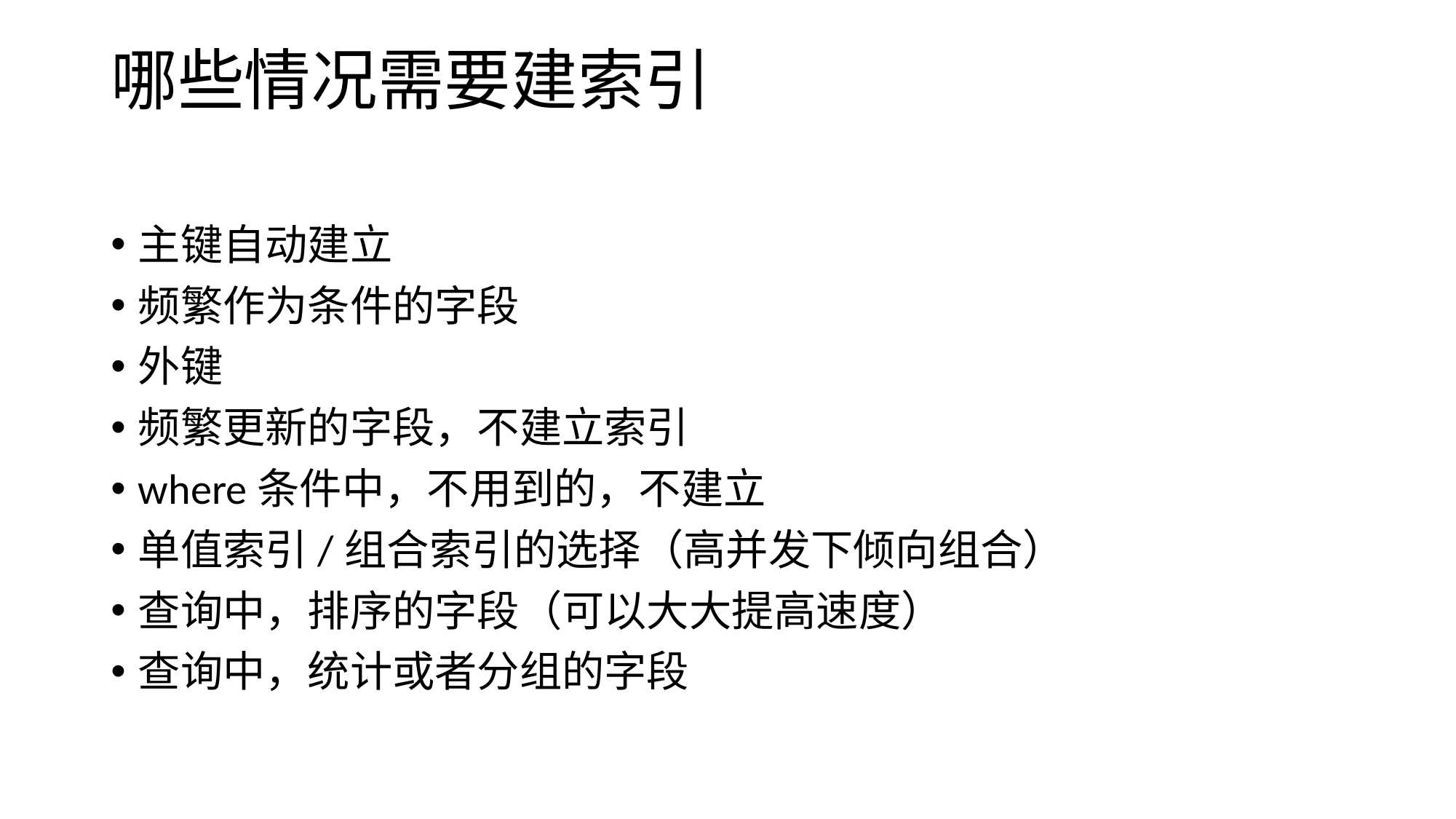

# 哪些情况需要建索引
主键自动建立
频繁作为条件的字段
外键
频繁更新的字段，不建立索引
where条件中，不用到的，不建立
单值索引/组合索引的选择（高并发下倾向组合）
查询中，排序的字段（可以大大提高速度）
查询中，统计或者分组的字段